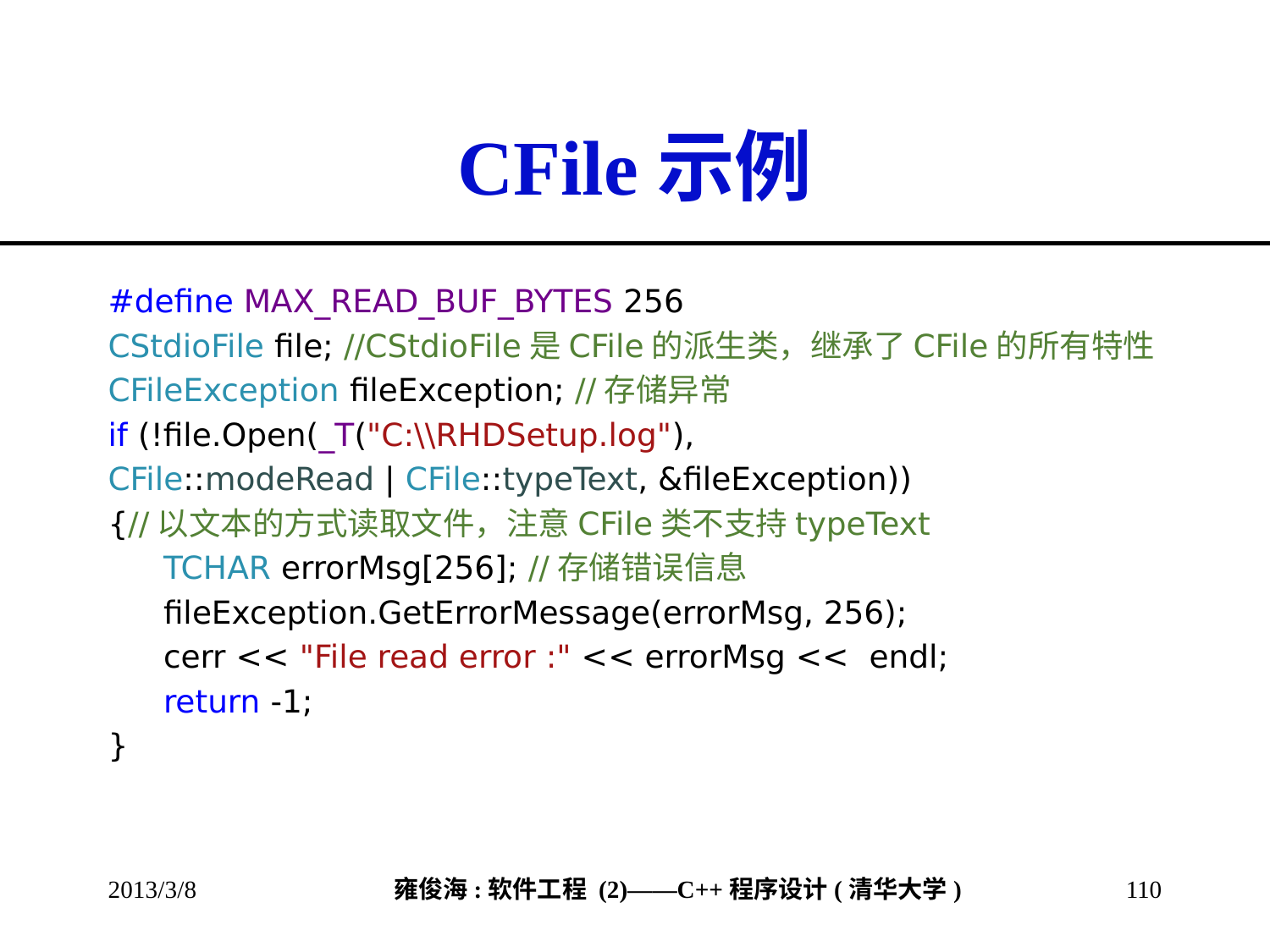

# CFile示例
#define MAX_READ_BUF_BYTES 256
CStdioFile file; //CStdioFile是CFile的派生类，继承了CFile的所有特性
CFileException fileException; //存储异常
if (!file.Open(_T("C:\\RHDSetup.log"),
CFile::modeRead | CFile::typeText, &fileException))
{//以文本的方式读取文件，注意CFile类不支持typeText
TCHAR errorMsg[256]; //存储错误信息
fileException.GetErrorMessage(errorMsg, 256);
cerr << "File read error :" << errorMsg <<  endl;
return -1;
}
2013/3/8
110